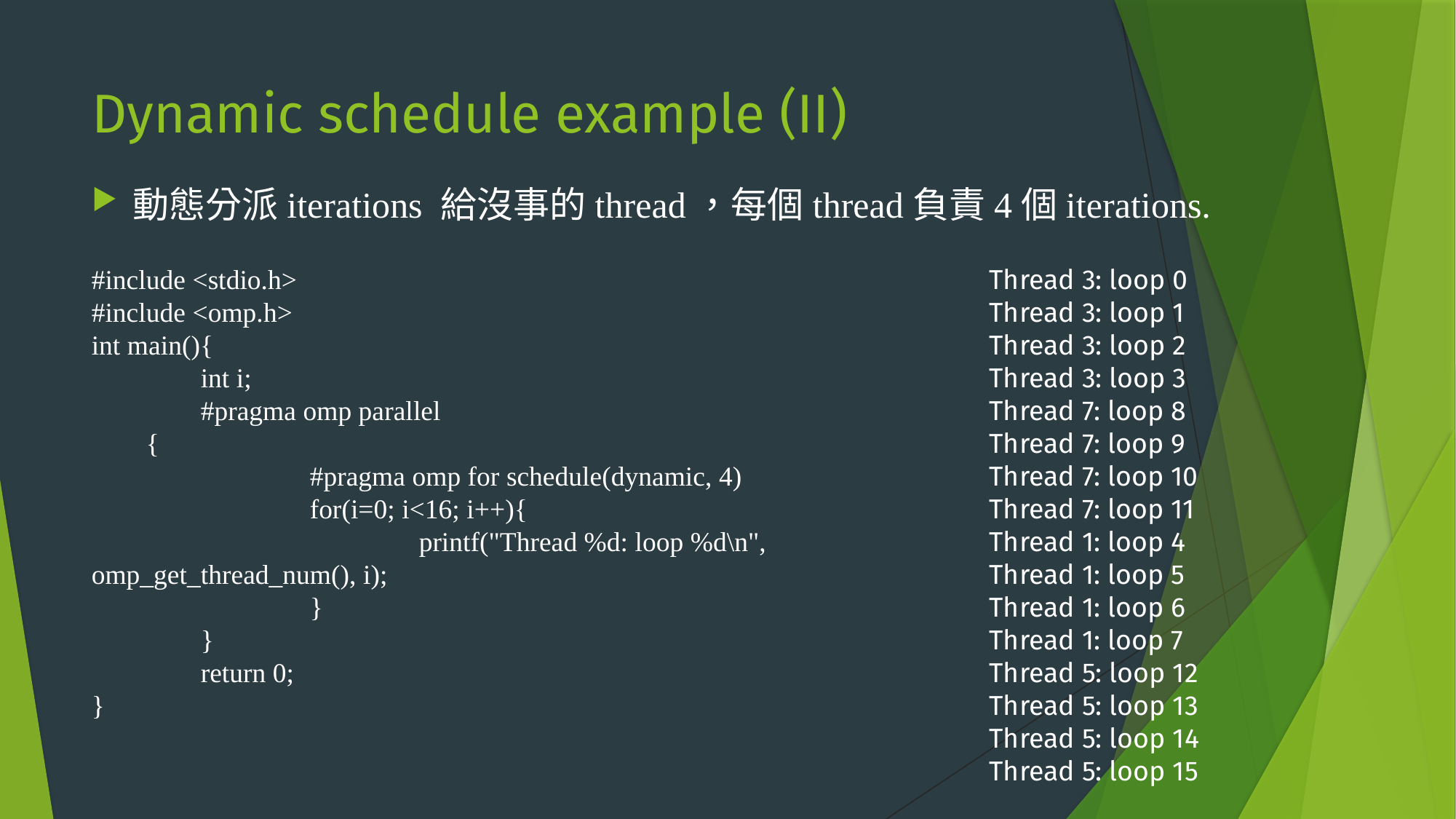

# Dynamic schedule example (II)
動態分派iterations 給沒事的thread，每個thread負責4個iterations.
#include <stdio.h>
#include <omp.h>
int main(){
	int i;
	#pragma omp parallel
{
		#pragma omp for schedule(dynamic, 4)
		for(i=0; i<16; i++){
			printf("Thread %d: loop %d\n", omp_get_thread_num(), i);
		}
	}
	return 0;
}
Thread 3: loop 0
Thread 3: loop 1
Thread 3: loop 2
Thread 3: loop 3
Thread 7: loop 8
Thread 7: loop 9
Thread 7: loop 10
Thread 7: loop 11
Thread 1: loop 4
Thread 1: loop 5
Thread 1: loop 6
Thread 1: loop 7
Thread 5: loop 12
Thread 5: loop 13
Thread 5: loop 14
Thread 5: loop 15